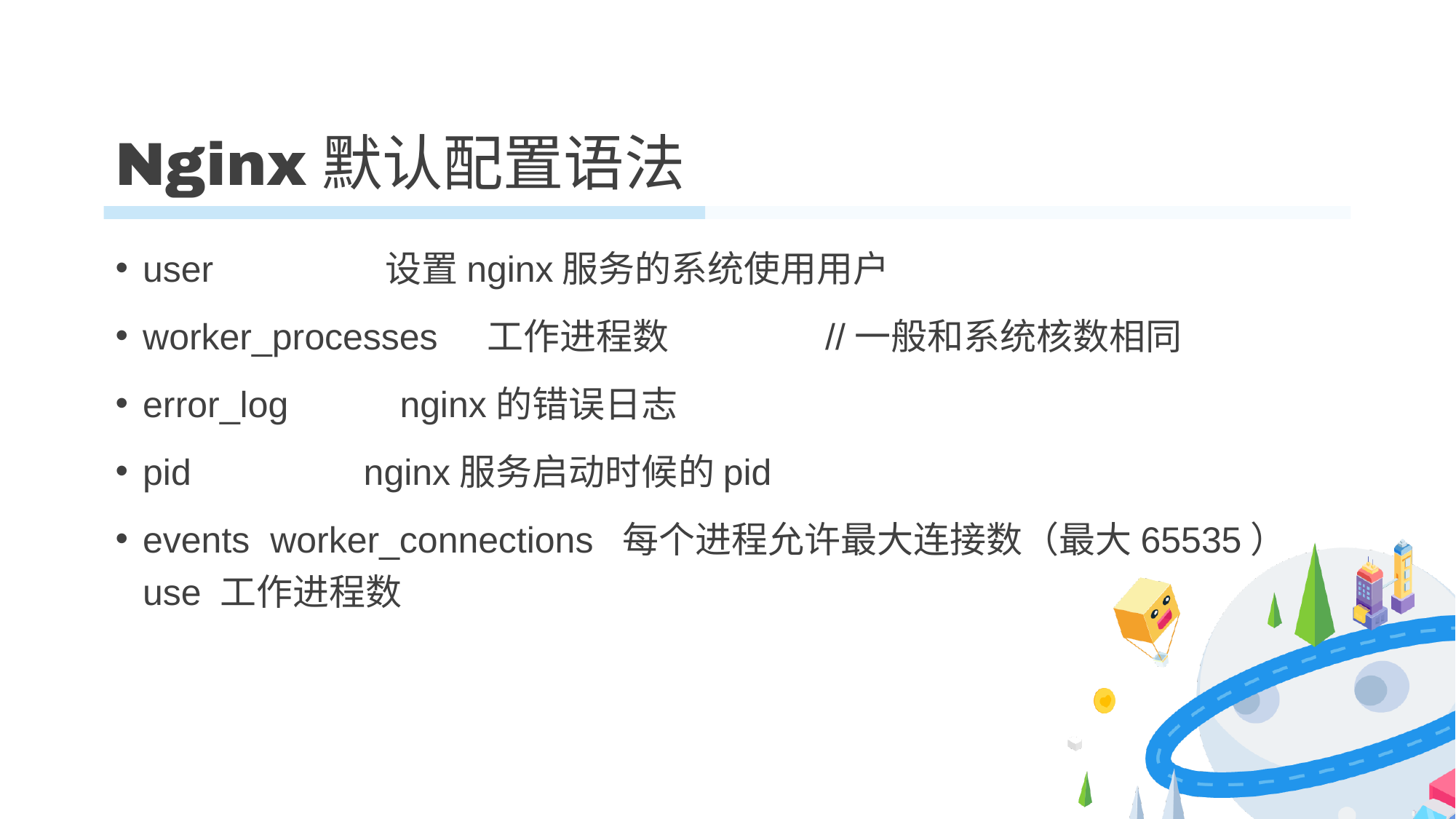

# Nginx默认配置语法
user                设置nginx服务的系统使用用户
worker_processes    工作进程数                  //一般和系统核数相同
error_log           nginx的错误日志
pid                 nginx服务启动时候的pid
events  worker_connections  每个进程允许最大连接数（最大65535）   use 工作进程数